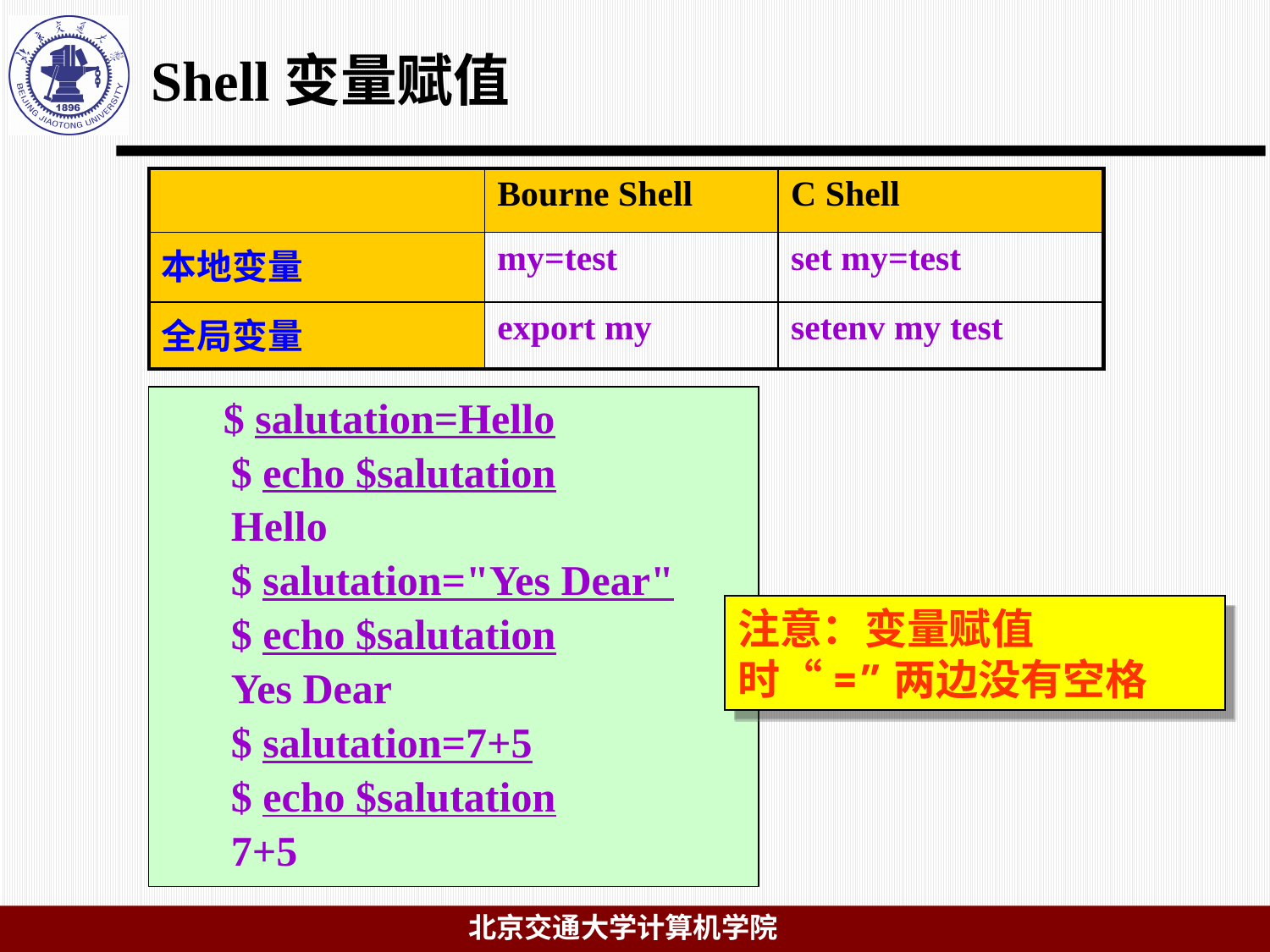

# Shell变量赋值
|  | Bourne Shell | C Shell |
| --- | --- | --- |
| 本地变量 | my=test | set my=test |
| 全局变量 | export my | setenv my test |

    $ salutation=Hello
$ echo $salutation
Hello
$ salutation="Yes Dear"
$ echo $salutation
Yes Dear
$ salutation=7+5
$ echo $salutation
7+5
注意：变量赋值时“=”两边没有空格